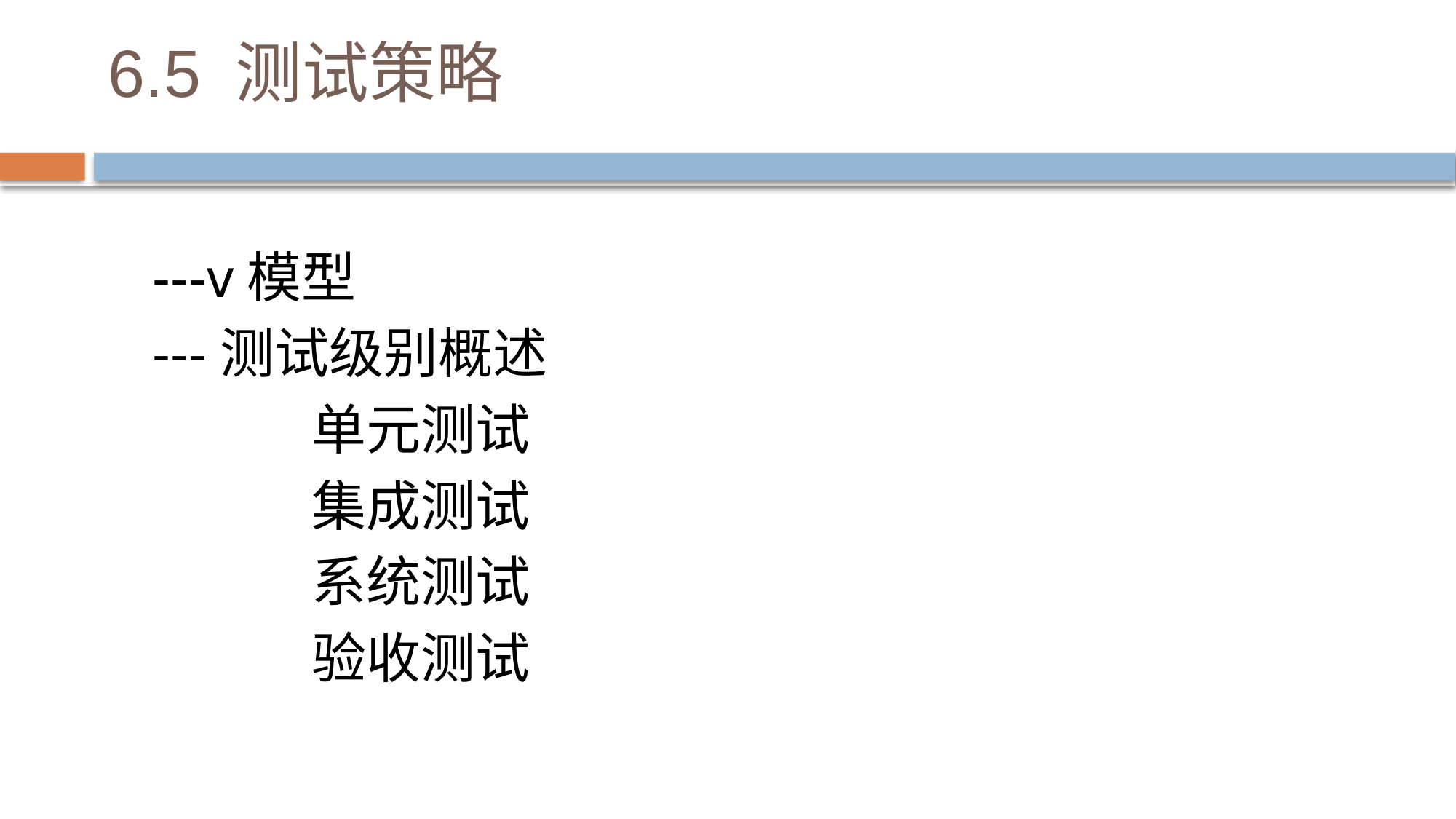

# 6.5 测试策略
---v模型
---测试级别概述
            单元测试
            集成测试
            系统测试
            验收测试